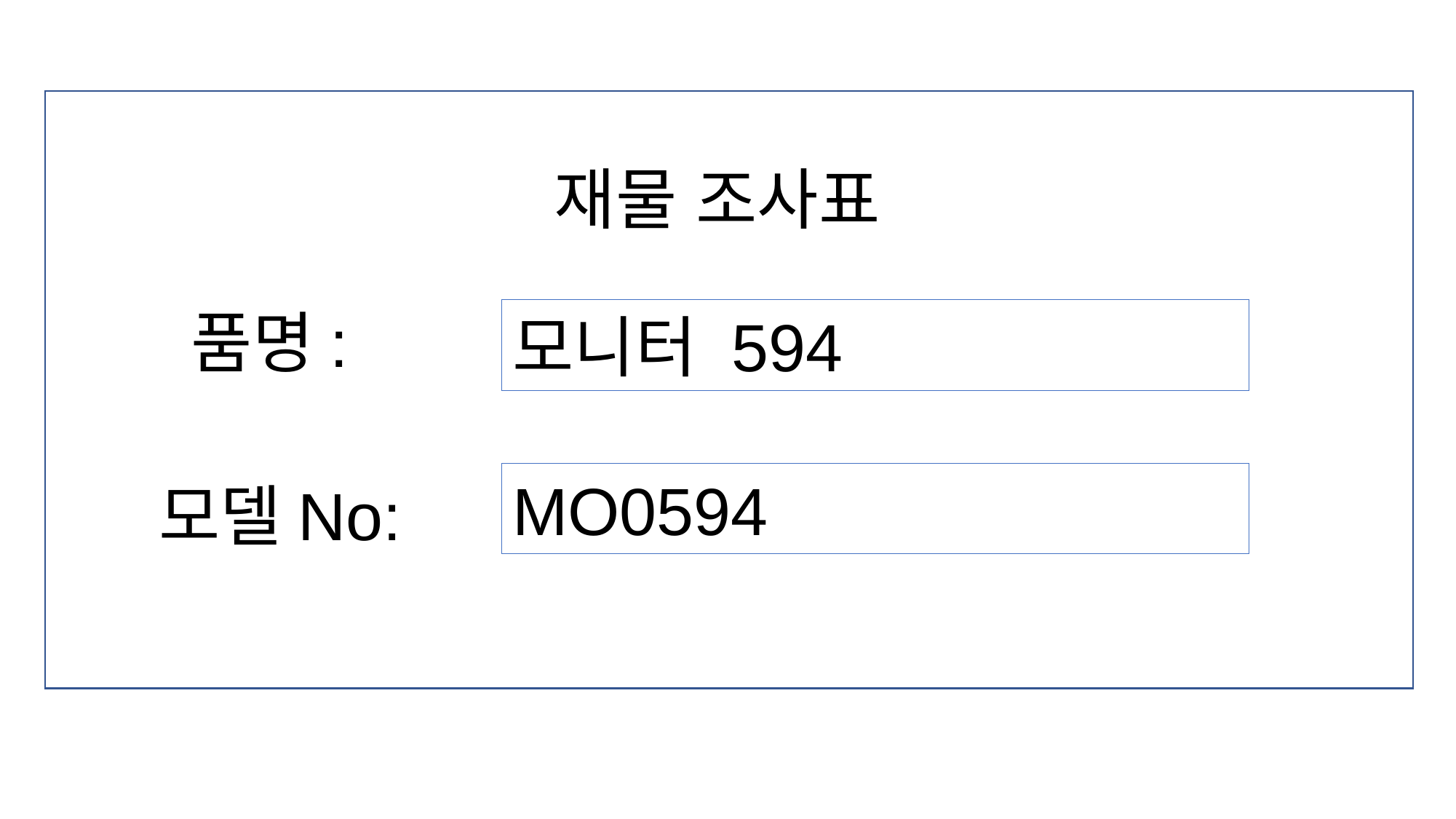

재물 조사표
품명:
모니터 594
MO0594
모델No: